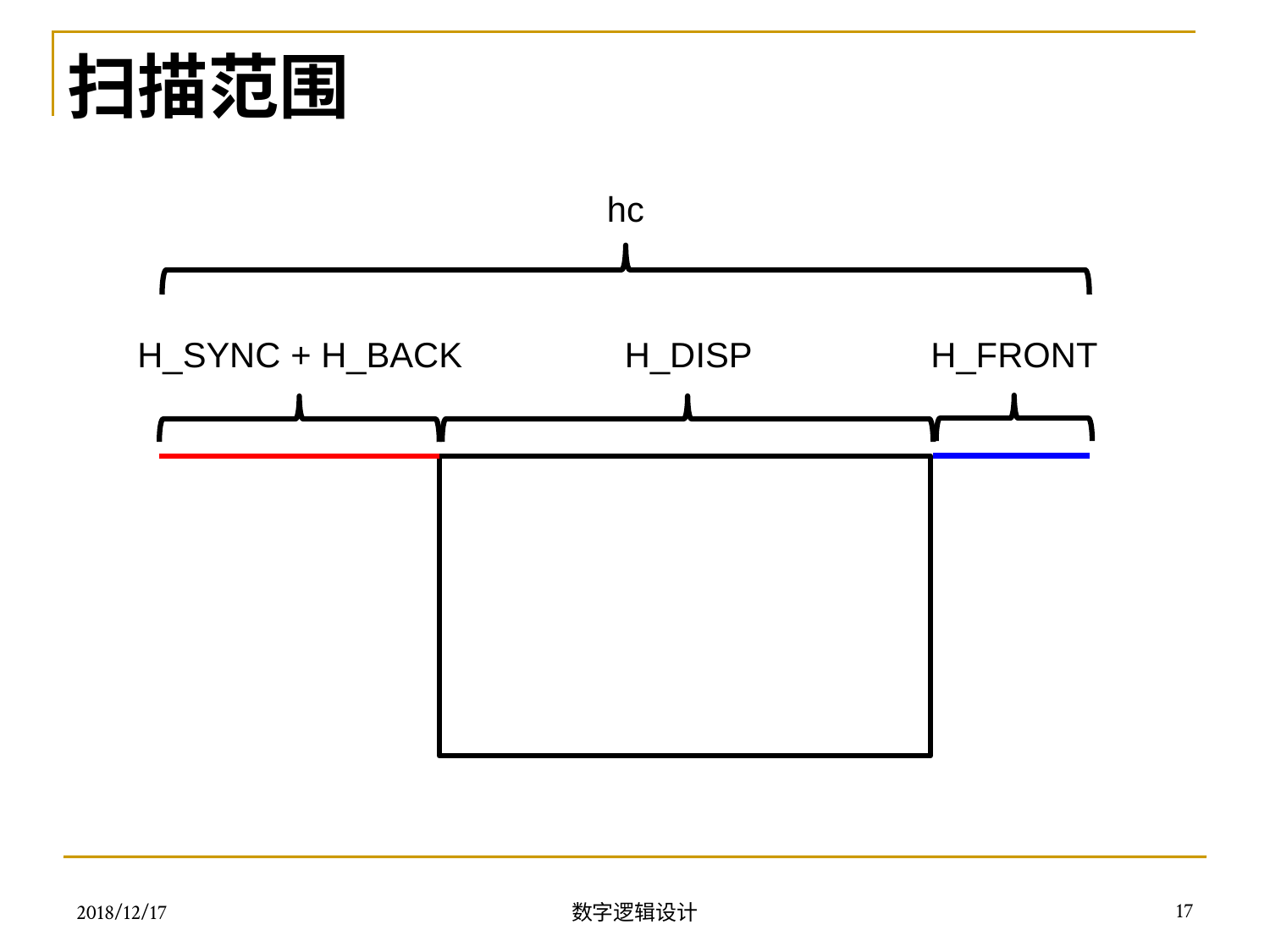

扫描范围
hc
H_FRONT

H_DISP

H_SYNC + H_BACK

2018/12/17
17
数字逻辑设计